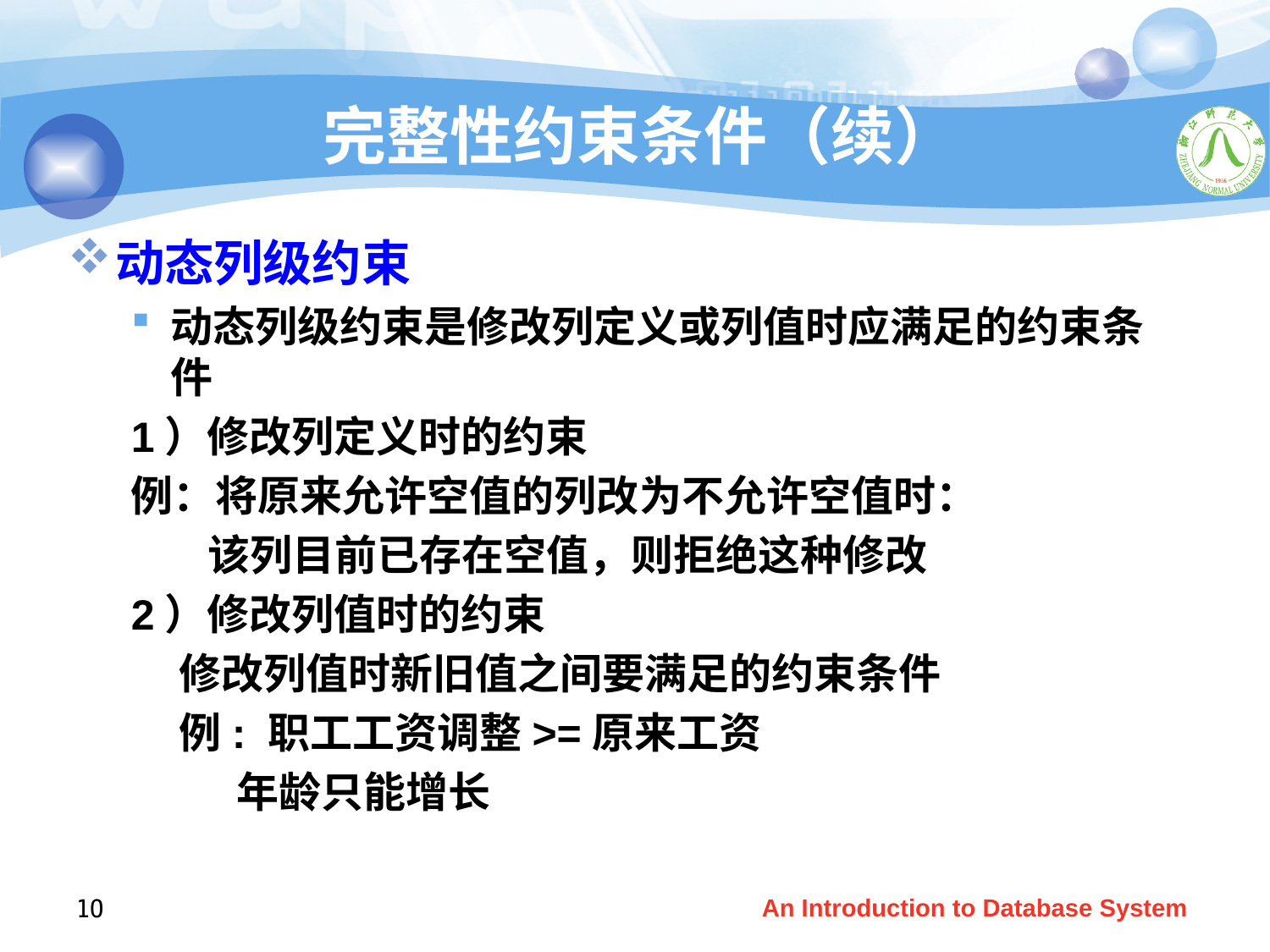

# 完整性约束条件（续）
动态列级约束
动态列级约束是修改列定义或列值时应满足的约束条件
1）修改列定义时的约束
例：将原来允许空值的列改为不允许空值时：
       该列目前已存在空值，则拒绝这种修改
2）修改列值时的约束
    修改列值时新旧值之间要满足的约束条件
    例: 职工工资调整>=原来工资
          年龄只能增长
10
An Introduction to Database System